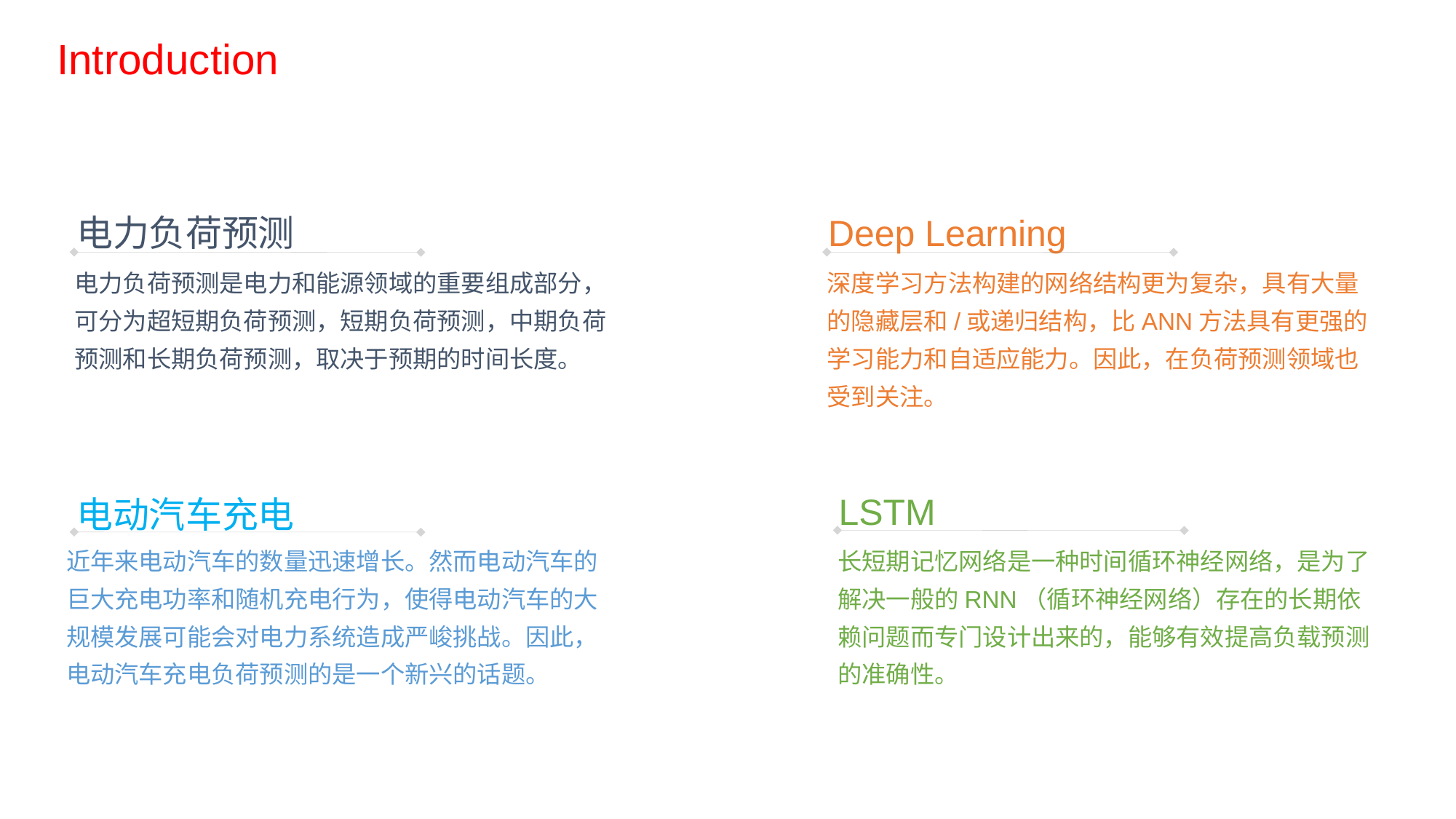

Introduction
电力负荷预测
电力负荷预测是电力和能源领域的重要组成部分，可分为超短期负荷预测，短期负荷预测，中期负荷预测和长期负荷预测，取决于预期的时间长度。
Deep Learning
深度学习方法构建的网络结构更为复杂，具有大量的隐藏层和/或递归结构，比ANN方法具有更强的学习能力和自适应能力。因此，在负荷预测领域也受到关注。
LSTM
长短期记忆网络是一种时间循环神经网络，是为了解决一般的RNN（循环神经网络）存在的长期依赖问题而专门设计出来的，能够有效提高负载预测的准确性。
电动汽车充电
近年来电动汽车的数量迅速增长。然而电动汽车的巨大充电功率和随机充电行为，使得电动汽车的大规模发展可能会对电力系统造成严峻挑战。因此，电动汽车充电负荷预测的是一个新兴的话题。